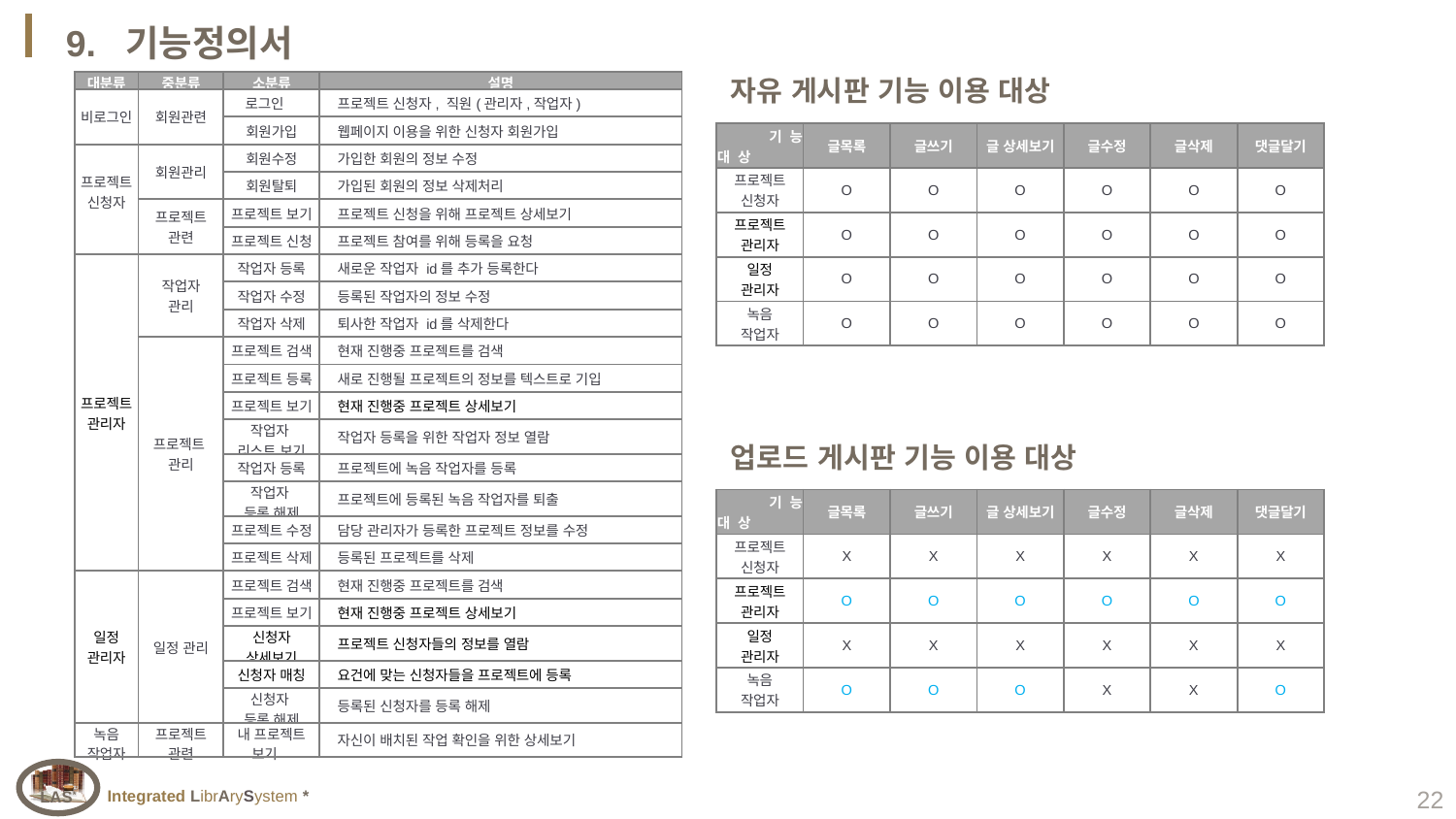

9.  기능정의서
자유 게시판 기능 이용 대상
| 대분류 | 중분류 | 소분류 | 설명 |
| --- | --- | --- | --- |
| 비로그인 | 회원관련 | 로그인 | 프로젝트 신청자, 직원(관리자,작업자) |
|  |  | 회원가입 | 웹페이지 이용을 위한 신청자 회원가입 |
| 프로젝트 신청자 | 회원관리 | 회원수정 | 가입한 회원의 정보 수정 |
|  |  | 회원탈퇴 | 가입된 회원의 정보 삭제처리 |
|  | 프로젝트 관련 | 프로젝트 보기 | 프로젝트 신청을 위해 프로젝트 상세보기 |
|  |  | 프로젝트 신청 | 프로젝트 참여를 위해 등록을 요청 |
| 프로젝트 관리자 | 작업자 관리 | 작업자 등록 | 새로운 작업자 id를 추가 등록한다 |
|  |  | 작업자 수정 | 등록된 작업자의 정보 수정 |
|  |  | 작업자 삭제 | 퇴사한 작업자 id를 삭제한다 |
|  | 프로젝트 관리 | 프로젝트 검색 | 현재 진행중 프로젝트를 검색 |
|  |  | 프로젝트 등록 | 새로 진행될 프로젝트의 정보를 텍스트로 기입 |
|  |  | 프로젝트 보기 | 현재 진행중 프로젝트 상세보기 |
|  |  | 작업자 리스트 보기 | 작업자 등록을 위한 작업자 정보 열람 |
|  |  | 작업자 등록 | 프로젝트에 녹음 작업자를 등록 |
|  |  | 작업자 등록 해제 | 프로젝트에 등록된 녹음 작업자를 퇴출 |
|  |  | 프로젝트 수정 | 담당 관리자가 등록한 프로젝트 정보를 수정 |
|  |  | 프로젝트 삭제 | 등록된 프로젝트를 삭제 |
| 일정 관리자 | 일정 관리 | 프로젝트 검색 | 현재 진행중 프로젝트를 검색 |
|  |  | 프로젝트 보기 | 현재 진행중 프로젝트 상세보기 |
|  |  | 신청자 상세보기 | 프로젝트 신청자들의 정보를 열람 |
|  |  | 신청자 매칭 | 요건에 맞는 신청자들을 프로젝트에 등록 |
|  |  | 신청자 등록 해제 | 등록된 신청자를 등록 해제 |
| 녹음 작업자 | 프로젝트 관련 | 내 프로젝트 보기 | 자신이 배치된 작업 확인을 위한 상세보기 |
| 기 능 대 상 | 글목록 | 글쓰기 | 글 상세보기 | 글수정 | 글삭제 | 댓글달기 |
| --- | --- | --- | --- | --- | --- | --- |
| 프로젝트 신청자 | O | O | O | O | O | O |
| 프로젝트 관리자 | O | O | O | O | O | O |
| 일정 관리자 | O | O | O | O | O | O |
| 녹음 작업자 | O | O | O | O | O | O |
업로드 게시판 기능 이용 대상
| 기 능 대 상 | 글목록 | 글쓰기 | 글 상세보기 | 글수정 | 글삭제 | 댓글달기 |
| --- | --- | --- | --- | --- | --- | --- |
| 프로젝트 신청자 | X | X | X | X | X | X |
| 프로젝트 관리자 | O | O | O | O | O | O |
| 일정 관리자 | X | X | X | X | X | X |
| 녹음 작업자 | O | O | O | X | X | O |
22